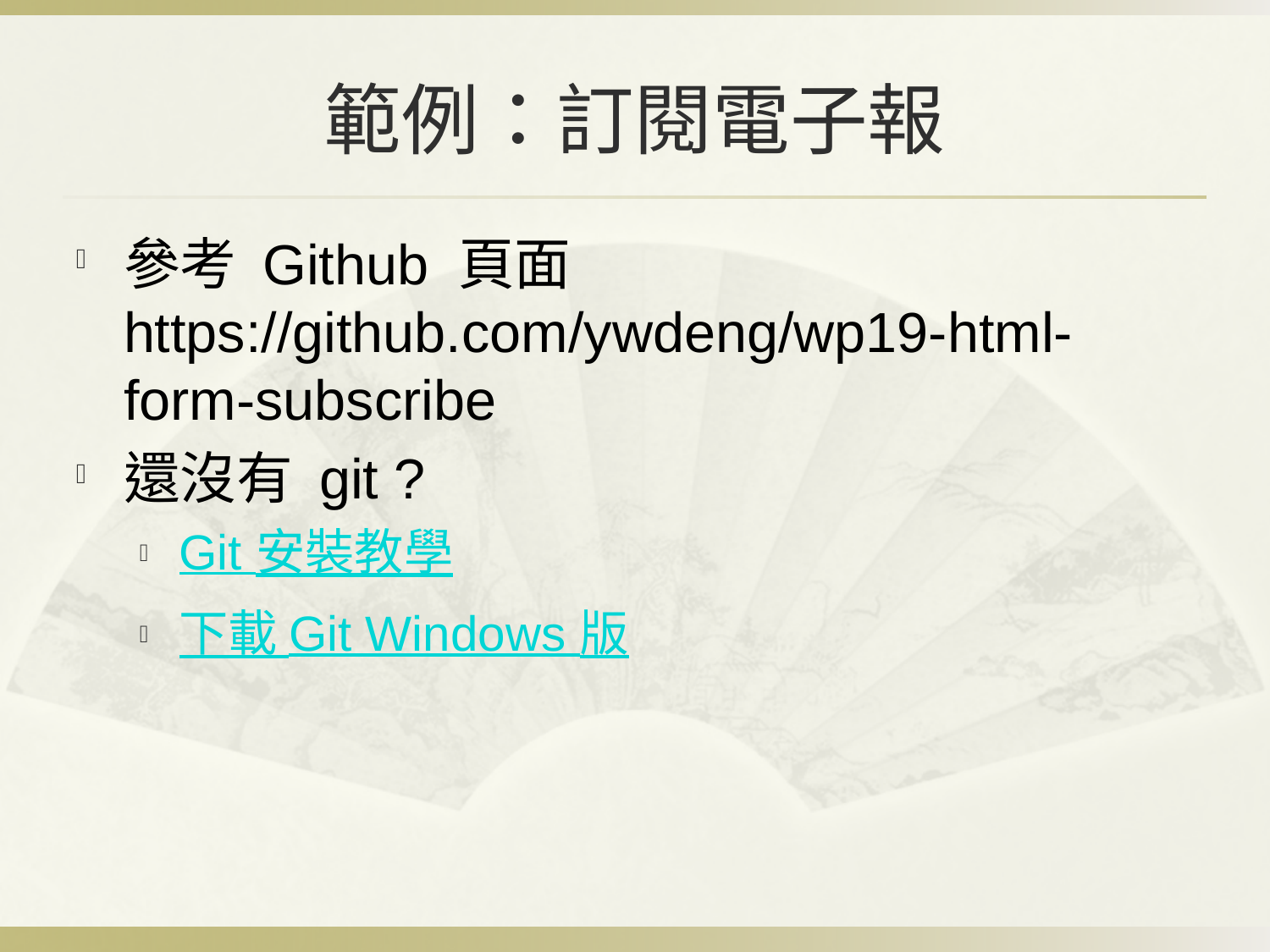

# 範例：訂閱電子報
參考 Github 頁面
https://github.com/ywdeng/wp19-html-form-subscribe
還沒有 git ?
Git 安裝教學
下載 Git Windows 版